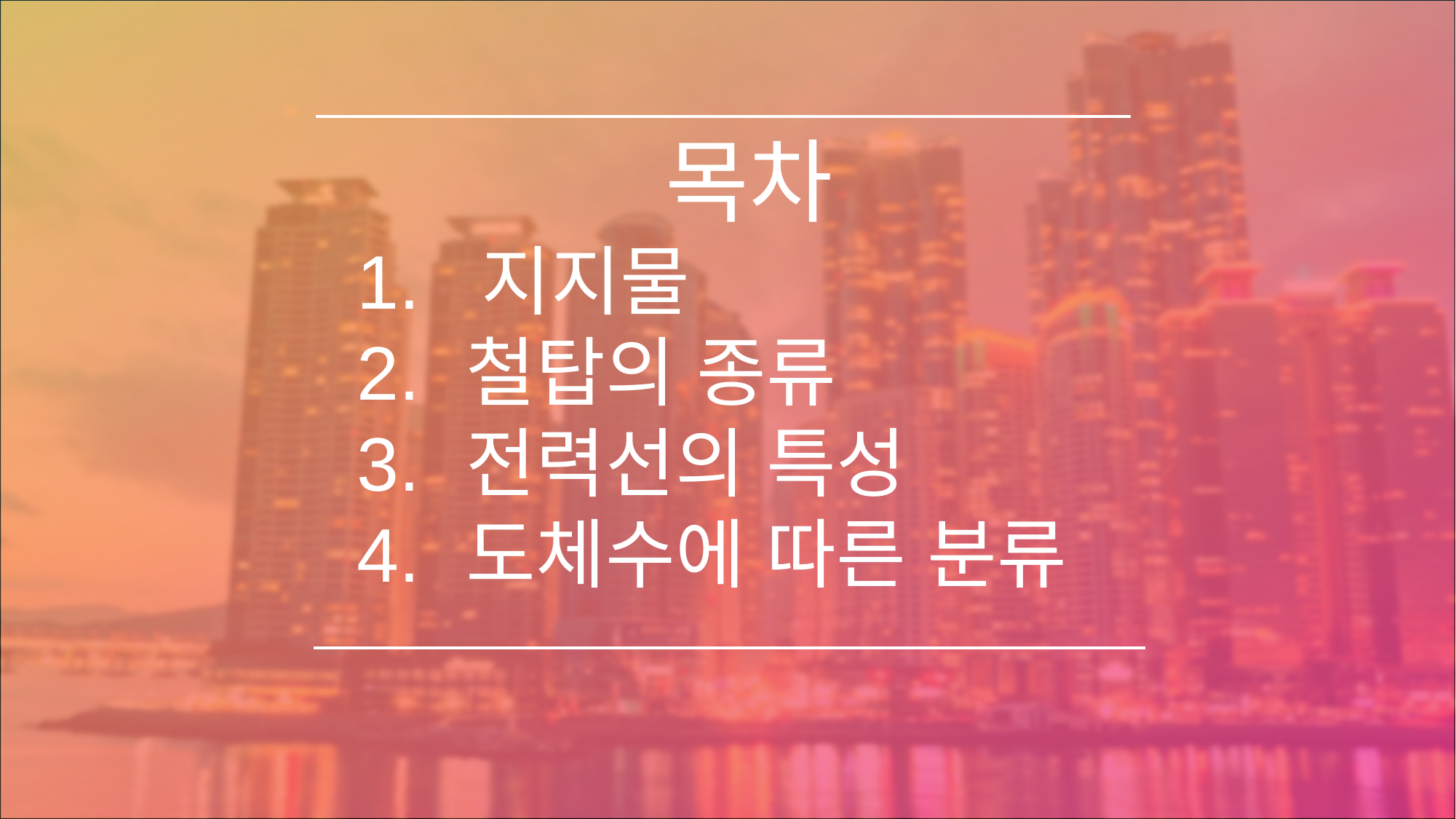

목차
  지지물
철탑의 종류
전력선의 특성
도체수에 따른 분류